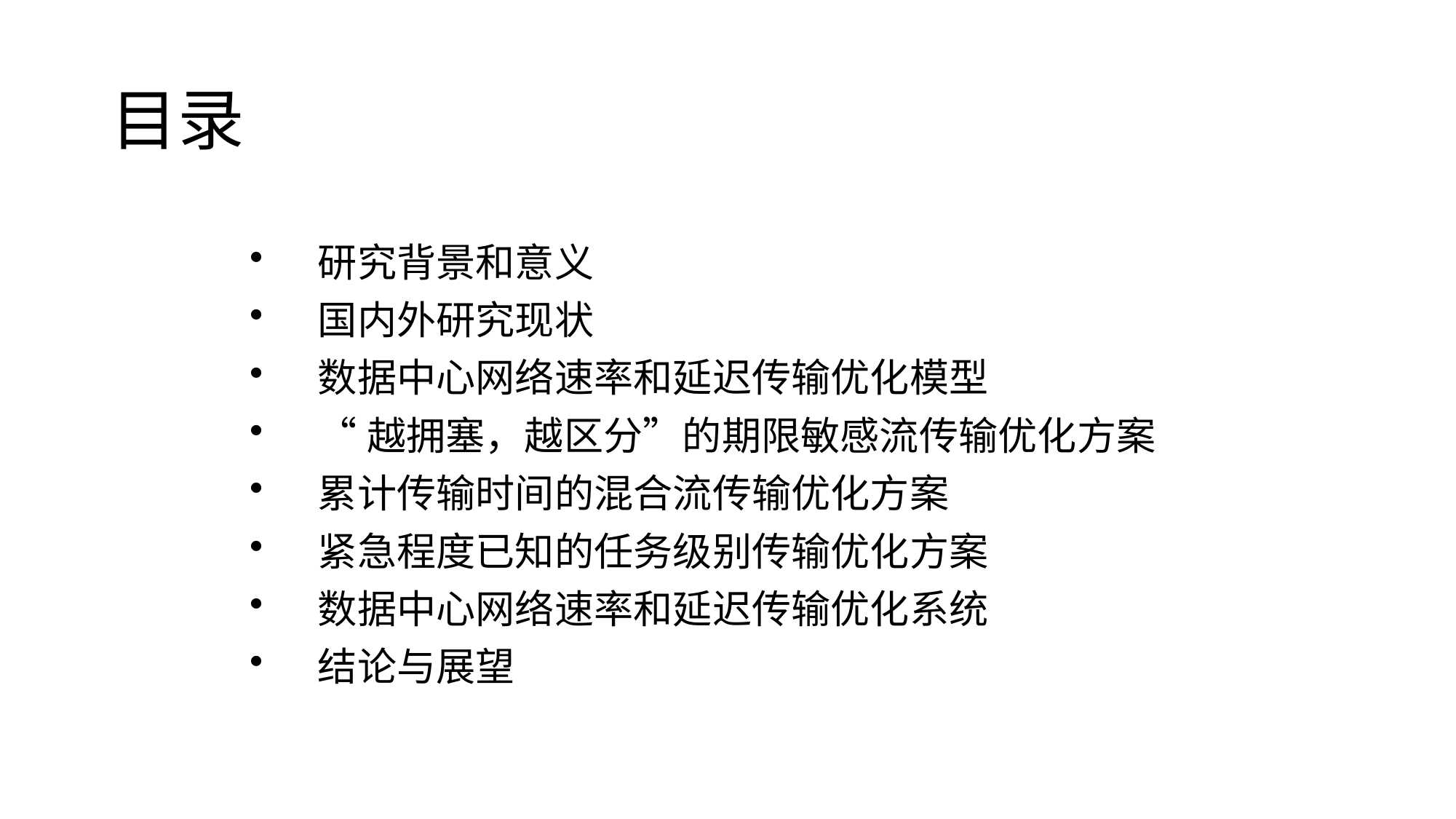

# 目录
研究背景和意义
国内外研究现状
数据中心网络速率和延迟传输优化模型
“越拥塞，越区分”的期限敏感流传输优化方案
累计传输时间的混合流传输优化方案
紧急程度已知的任务级别传输优化方案
数据中心网络速率和延迟传输优化系统
结论与展望